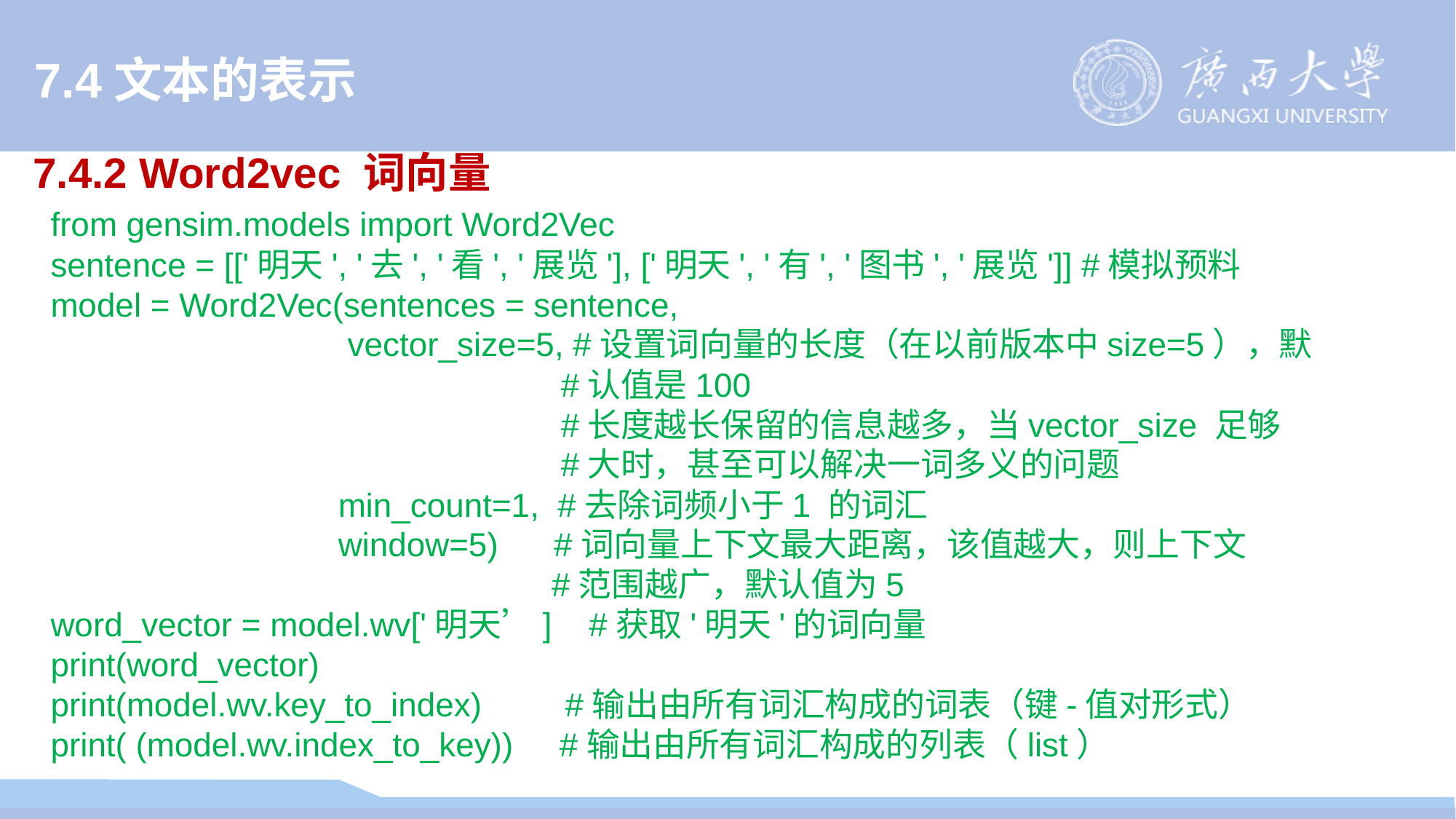

7.4文本的表示
7.4.2 Word2vec 词向量
from gensim.models import Word2Vec
sentence = [['明天', '去', '看', '展览'], ['明天', '有', '图书', '展览']] #模拟预料
model = Word2Vec(sentences = sentence,
                                vector_size=5, #设置词向量的长度（在以前版本中size=5），默
                                                       #认值是100
                                                       #长度越长保留的信息越多，当vector_size 足够
                                                       #大时，甚至可以解决一词多义的问题
                               min_count=1,  #去除词频小于1 的词汇
                               window=5)      #词向量上下文最大距离，该值越大，则上下文
                                                      #范围越广，默认值为5
word_vector = model.wv['明天’]    #获取'明天'的词向量
print(word_vector)
print(model.wv.key_to_index)         #输出由所有词汇构成的词表（键-值对形式）
print( (model.wv.index_to_key))     #输出由所有词汇构成的列表（list）